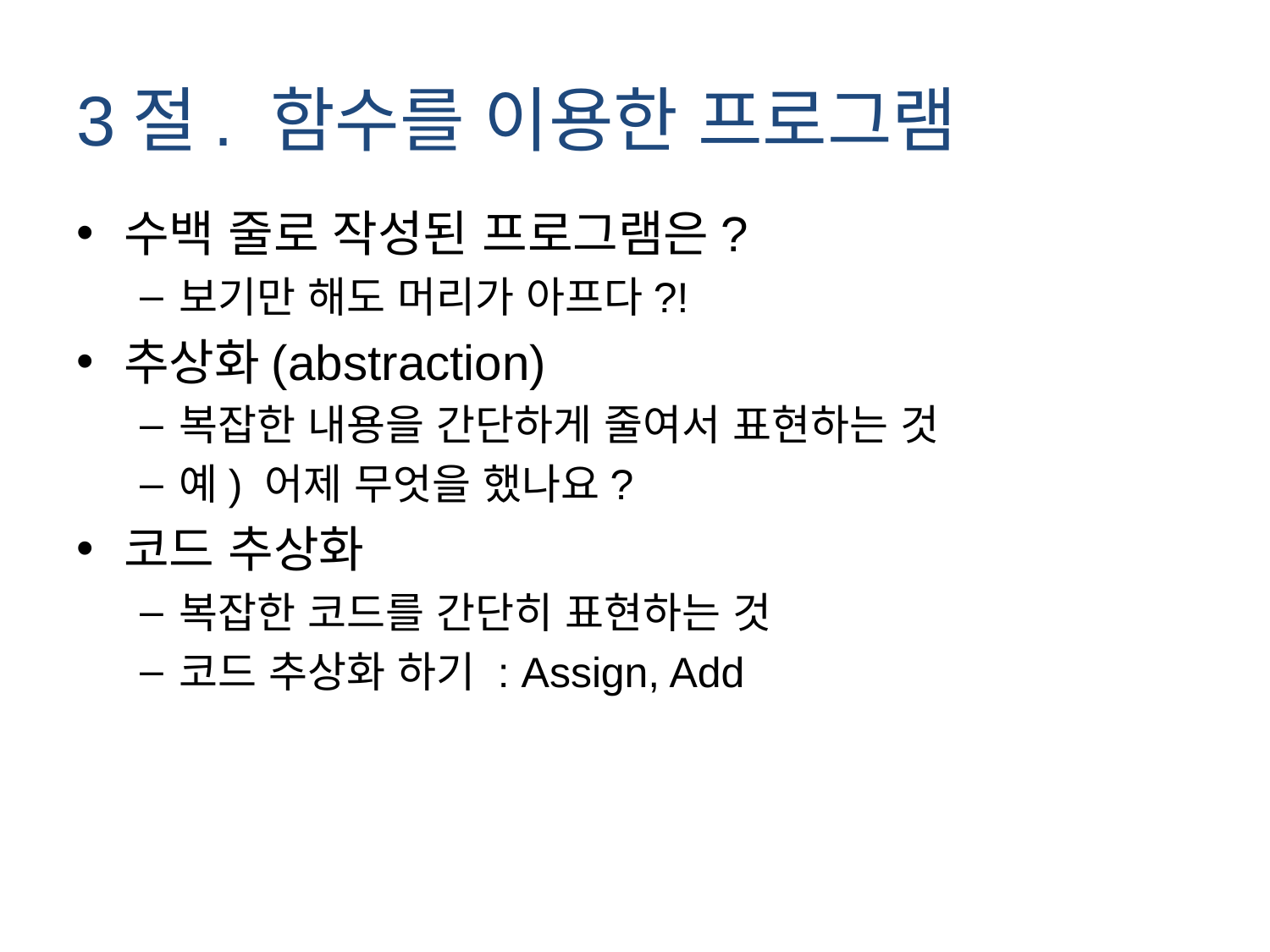

# 3절. 함수를 이용한 프로그램
수백 줄로 작성된 프로그램은?
보기만 해도 머리가 아프다?!
추상화(abstraction)
복잡한 내용을 간단하게 줄여서 표현하는 것
예) 어제 무엇을 했나요?
코드 추상화
복잡한 코드를 간단히 표현하는 것
코드 추상화 하기 : Assign, Add